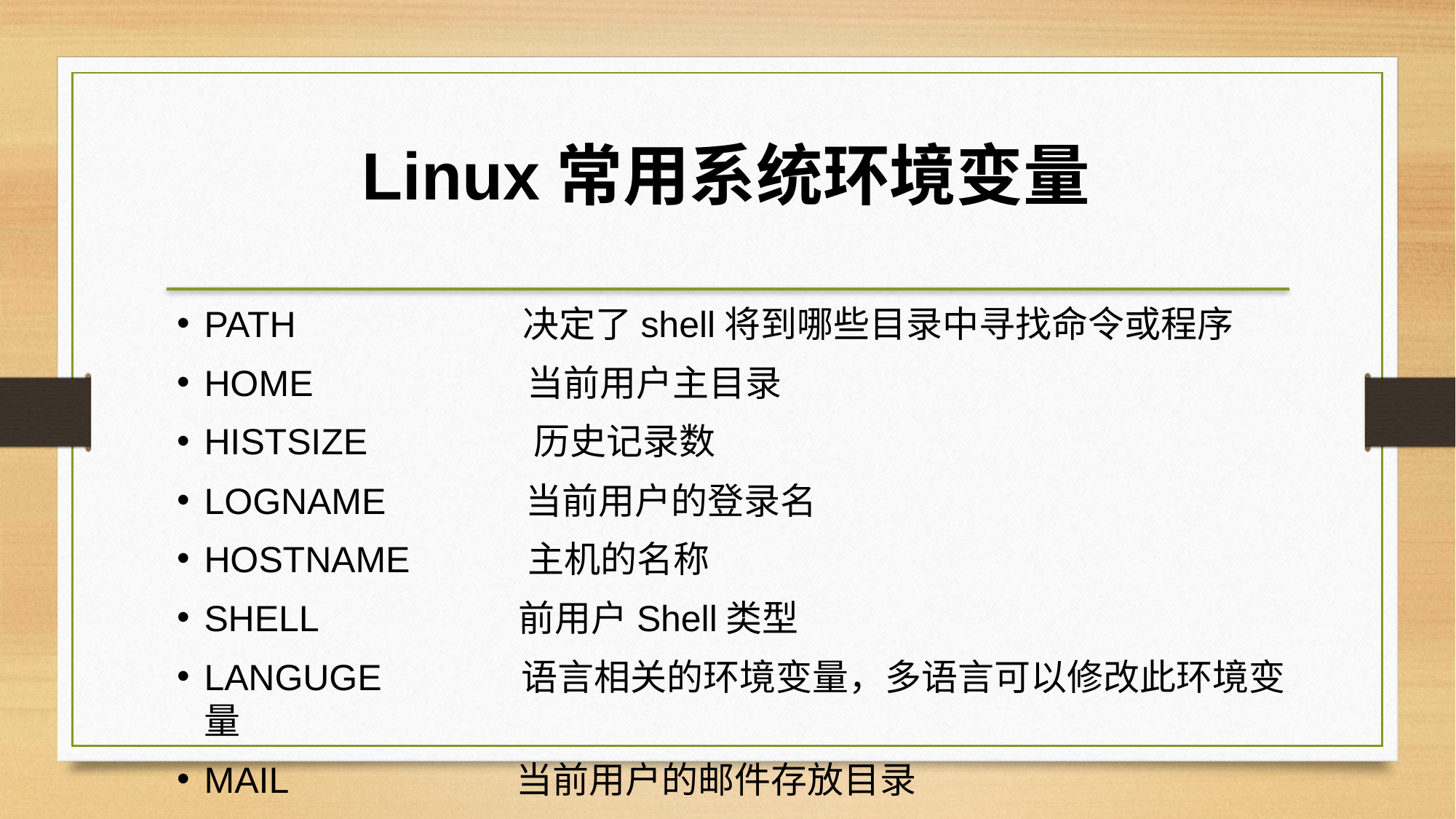

# Linux常用系统环境变量
PATH　　　　　　决定了shell将到哪些目录中寻找命令或程序
HOME　　　　 　 当前用户主目录
HISTSIZE　　　 　历史记录数
LOGNAME 　　 　当前用户的登录名
HOSTNAME　　　主机的名称
SHELL 　　　　　前用户Shell类型
LANGUGE 　　　 语言相关的环境变量，多语言可以修改此环境变量
MAIL　　　　　　当前用户的邮件存放目录
PS1　　　　　　 基本提示符，对于root用户是#，对于普通用户是$
PS2　　　　　　 附属提示符，默认是“>”